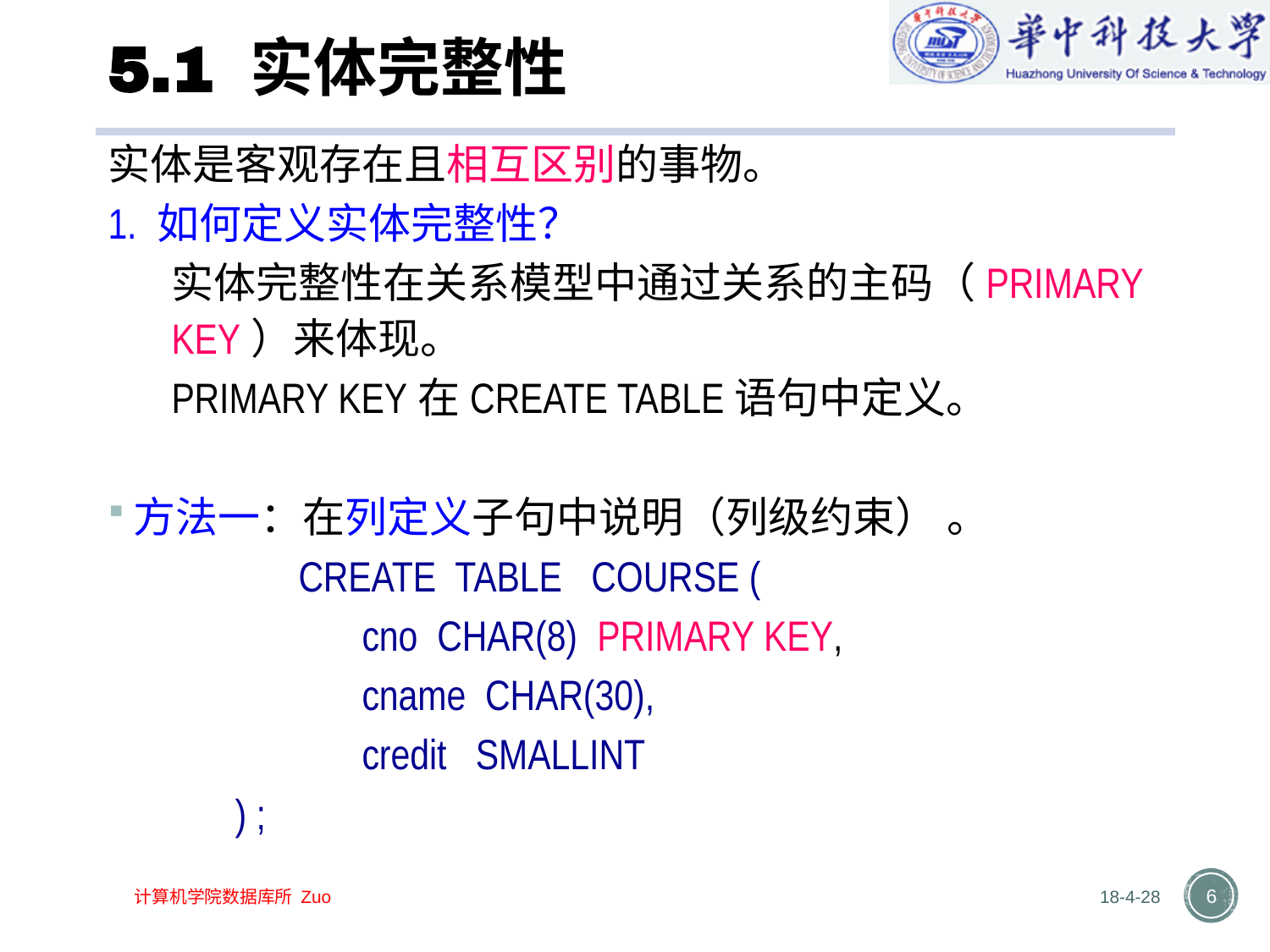

# 5.1 实体完整性
实体是客观存在且相互区别的事物。
1. 如何定义实体完整性？
	实体完整性在关系模型中通过关系的主码（PRIMARY KEY）来体现。
	PRIMARY KEY在CREATE TABLE语句中定义。

方法一：在列定义子句中说明（列级约束） 。
		CREATE  TABLE   COURSE (
		cno  CHAR(8)  PRIMARY KEY,
		cname  CHAR(30),
		credit   SMALLINT
	) ;

18-4-28
6